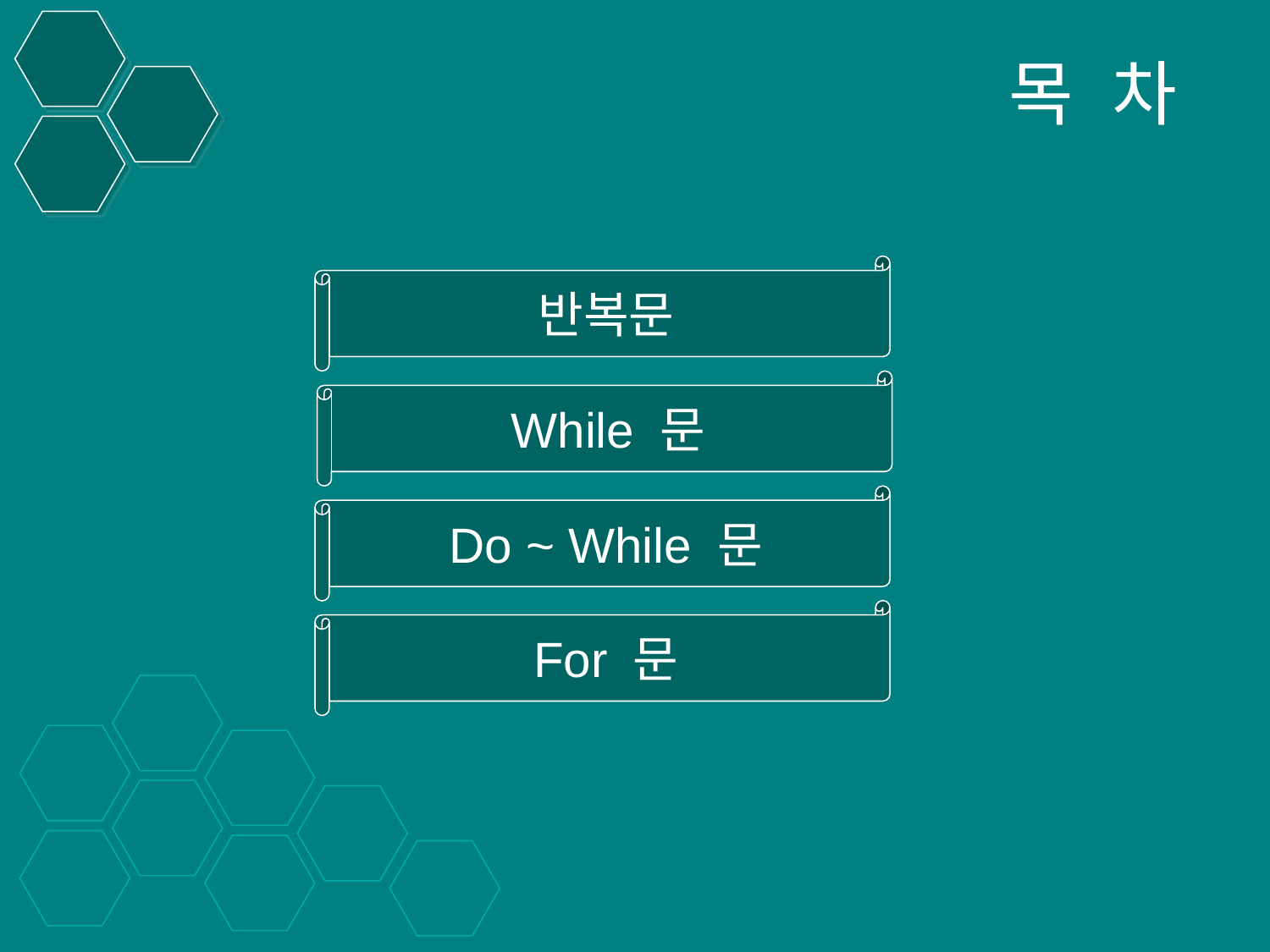

# 목  차
반복문
While 문
Do ~ While 문
For 문